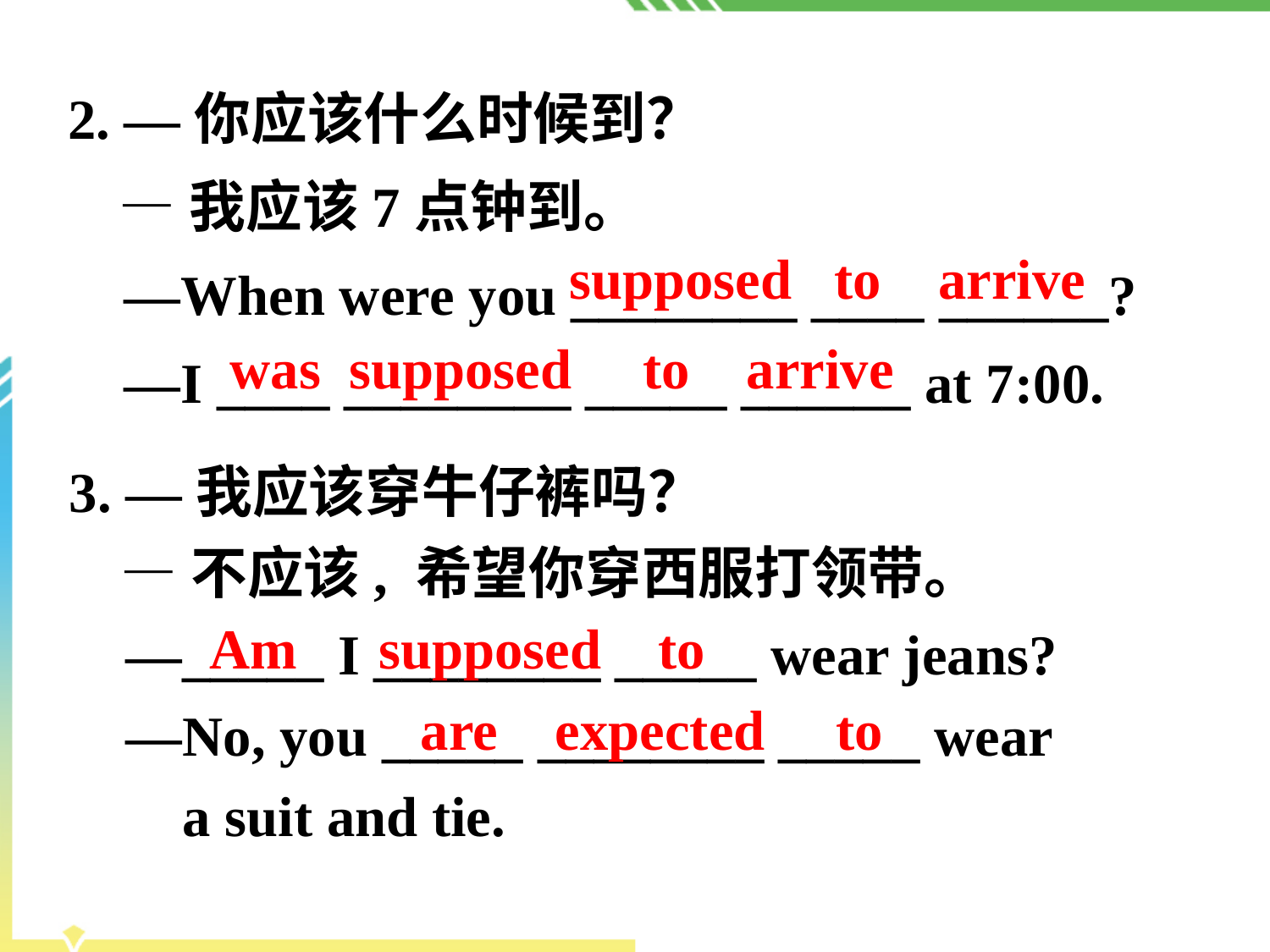

2. —你应该什么时候到？
    —我应该7点钟到。
    —When were you ________ ____ ______?
    —I ____ ________ _____ ______ at 7:00.
supposed   to    arrive
was  supposed     to    arrive
3. —我应该穿牛仔裤吗？
    —不应该, 希望你穿西服打领带。
    —_____ I ________ _____ wear jeans?
    —No, you _____ ________ _____ wear
        a suit and tie.
supposed    to
Am
are    expected     to